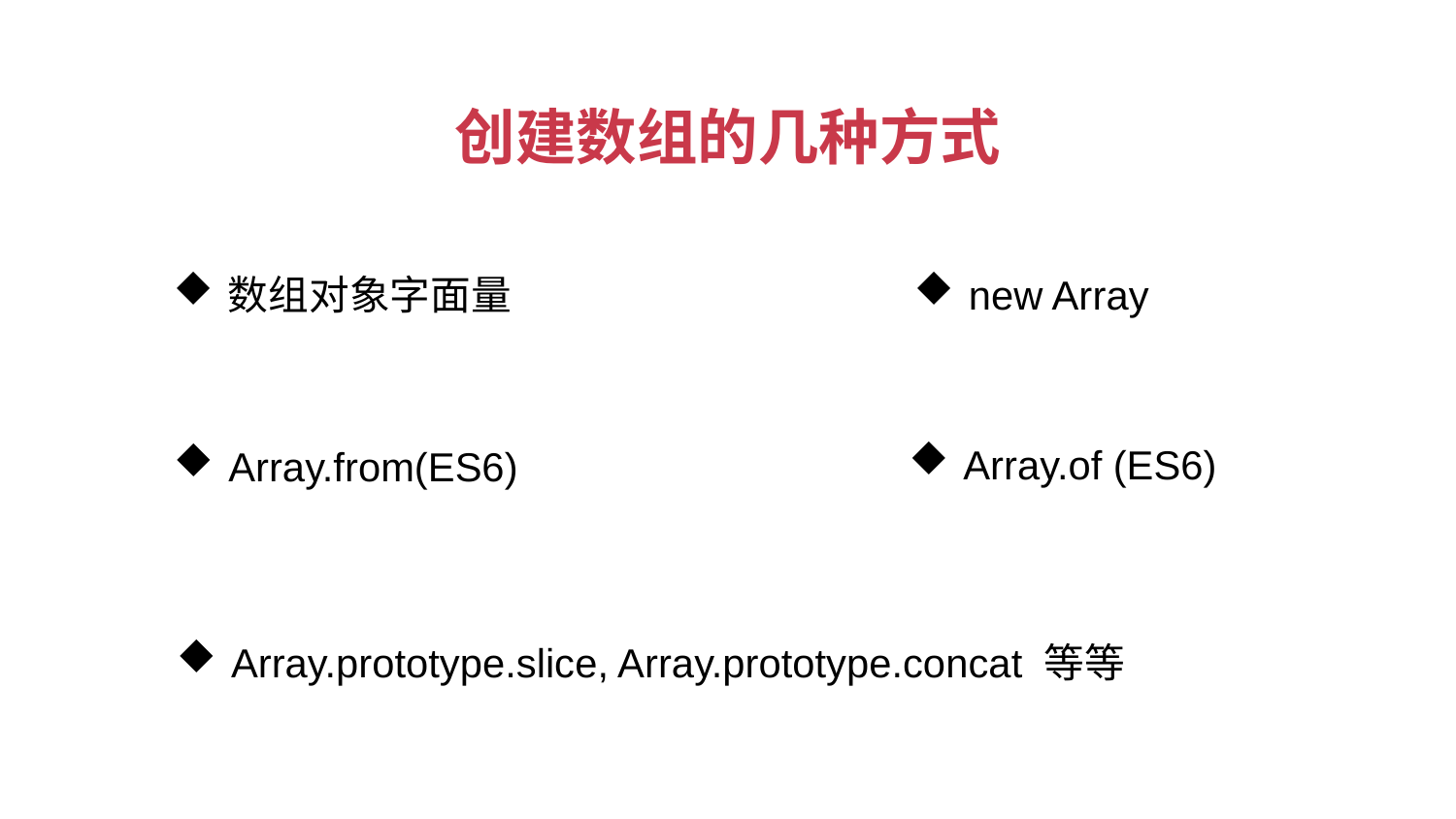

创建数组的几种方式
new Array
数组对象字面量
Array.of (ES6)
Array.from(ES6)
Array.prototype.slice, Array.prototype.concat 等等